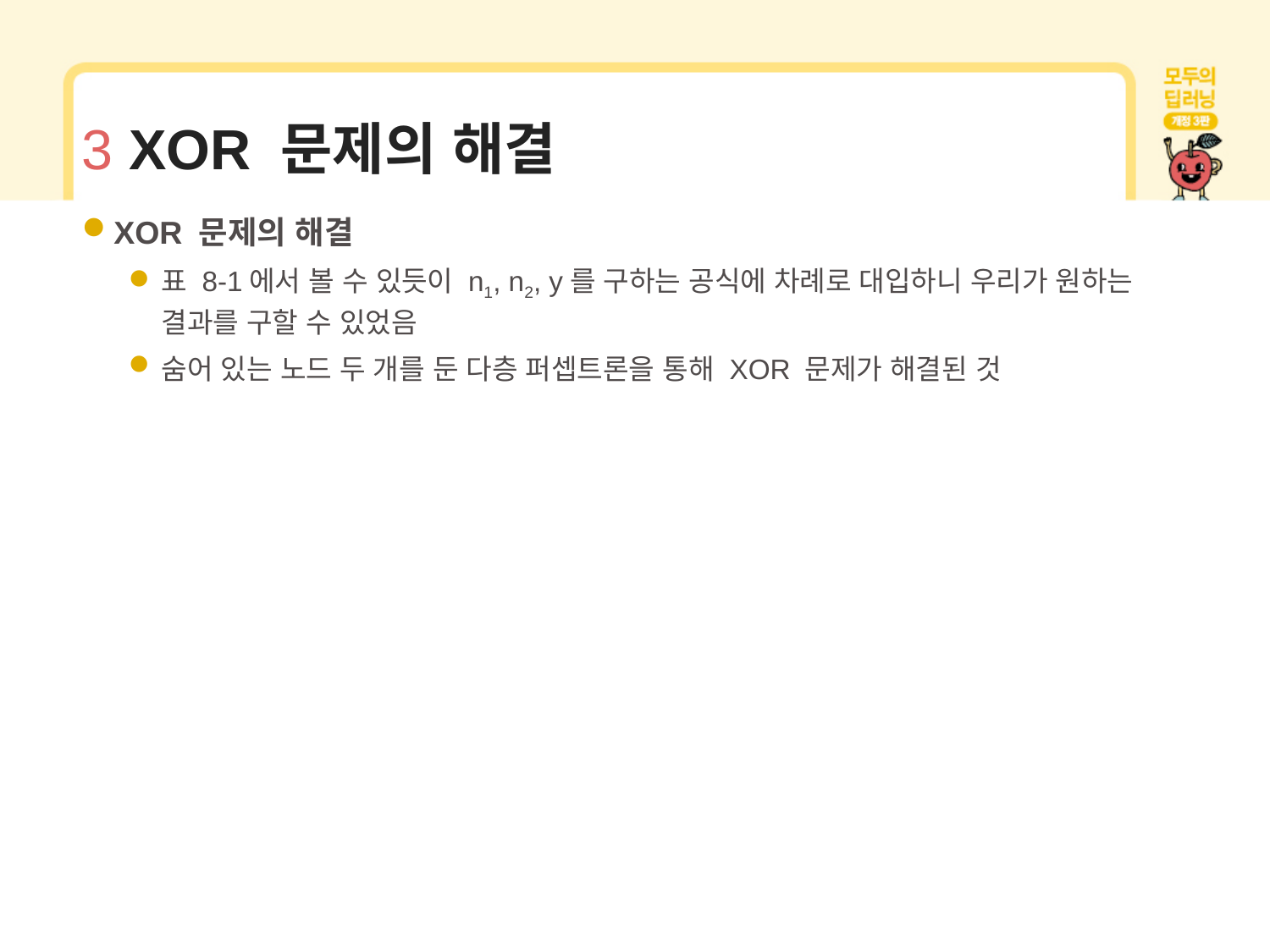

# 3 XOR 문제의 해결
XOR 문제의 해결
표 8-1에서 볼 수 있듯이 n1, n2, y를 구하는 공식에 차례로 대입하니 우리가 원하는 결과를 구할 수 있었음
숨어 있는 노드 두 개를 둔 다층 퍼셉트론을 통해 XOR 문제가 해결된 것